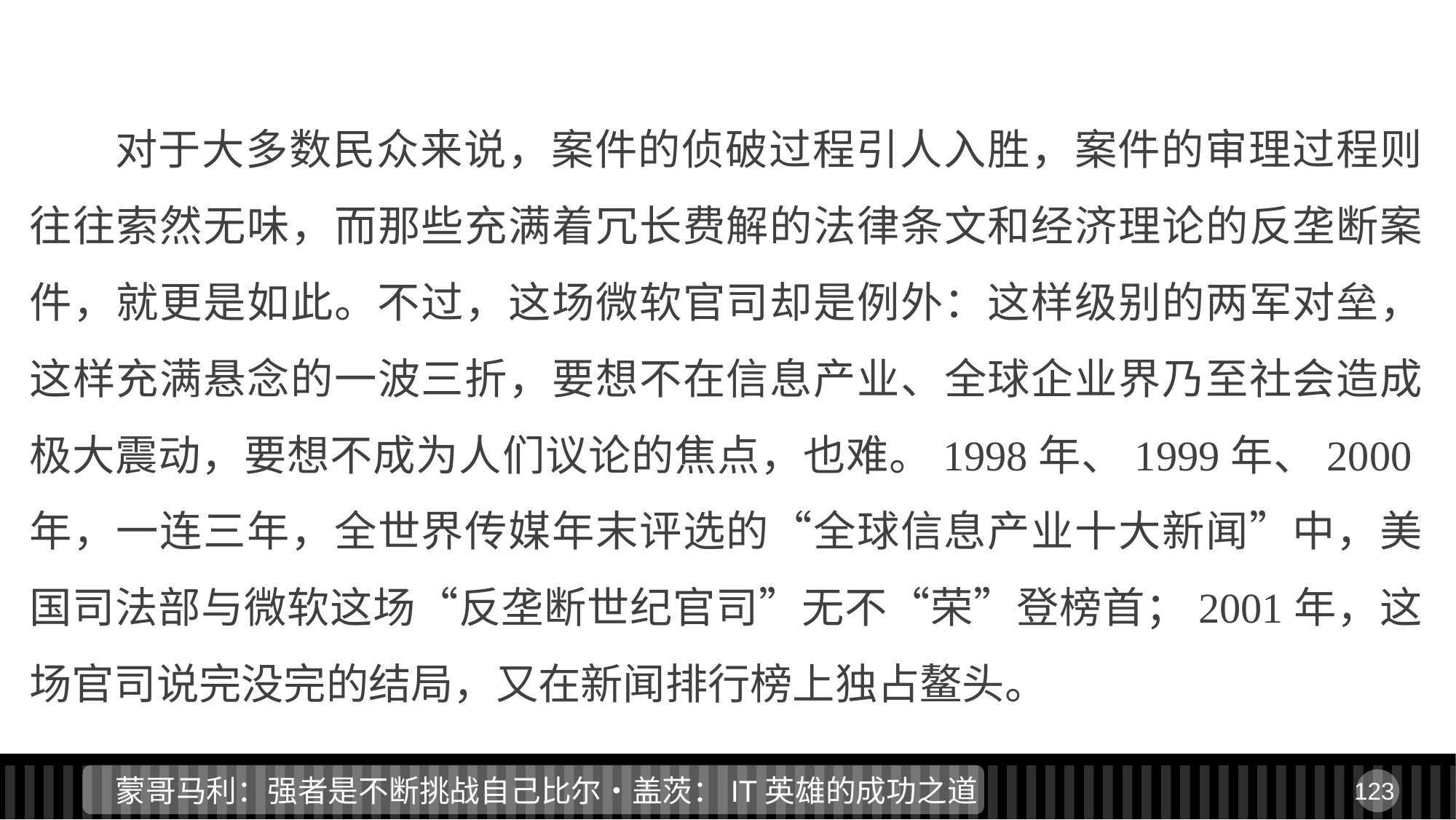

对于大多数民众来说，案件的侦破过程引人入胜，案件的审理过程则往往索然无味，而那些充满着冗长费解的法律条文和经济理论的反垄断案件，就更是如此。不过，这场微软官司却是例外：这样级别的两军对垒，这样充满悬念的一波三折，要想不在信息产业、全球企业界乃至社会造成极大震动，要想不成为人们议论的焦点，也难。1998年、1999年、2000年，一连三年，全世界传媒年末评选的“全球信息产业十大新闻”中，美国司法部与微软这场“反垄断世纪官司”无不“荣”登榜首；2001年，这场官司说完没完的结局，又在新闻排行榜上独占鳌头。